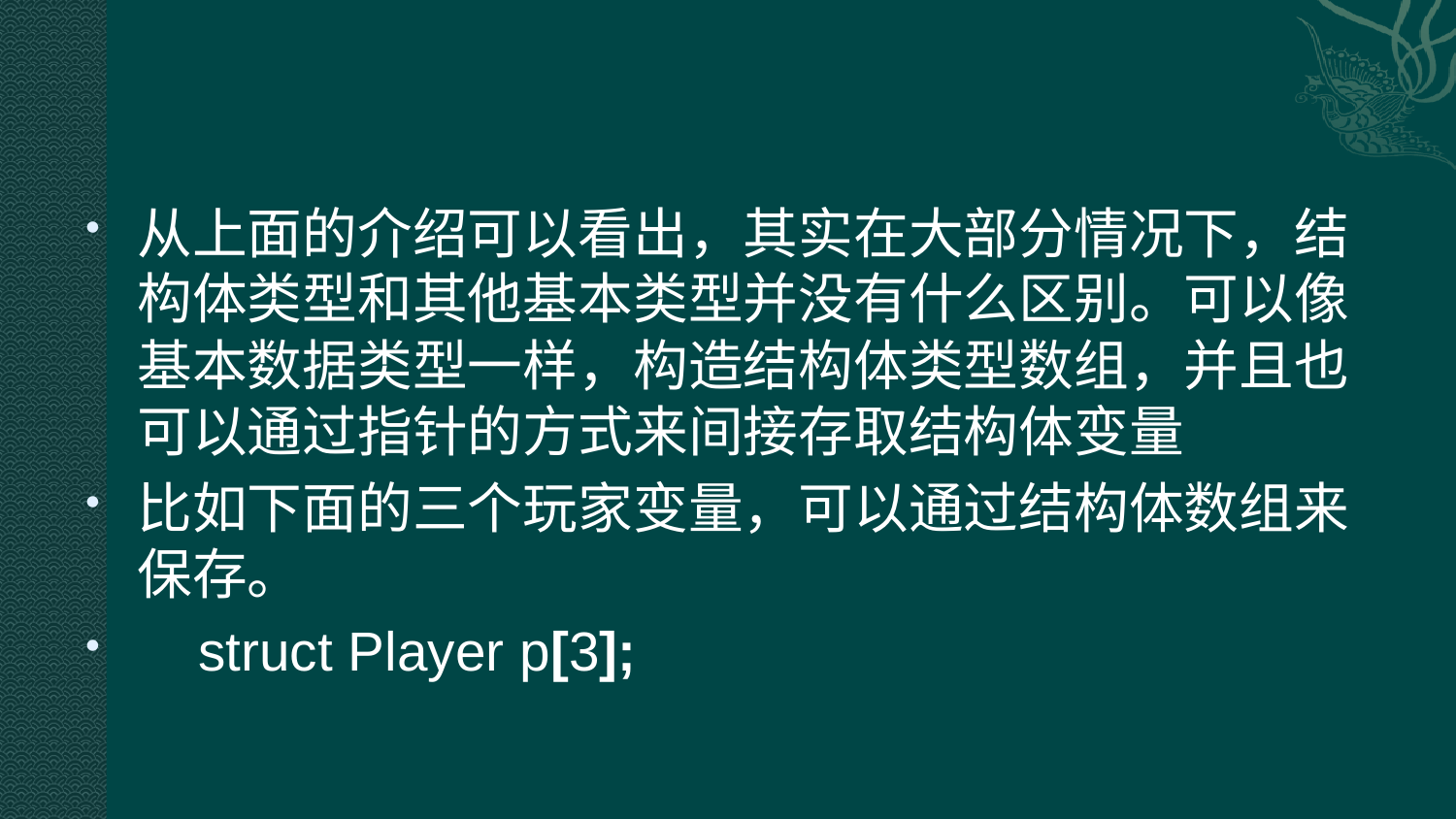

#
从上面的介绍可以看出，其实在大部分情况下，结构体类型和其他基本类型并没有什么区别。可以像基本数据类型一样，构造结构体类型数组，并且也可以通过指针的方式来间接存取结构体变量
比如下面的三个玩家变量，可以通过结构体数组来保存。
    struct Player p[3];